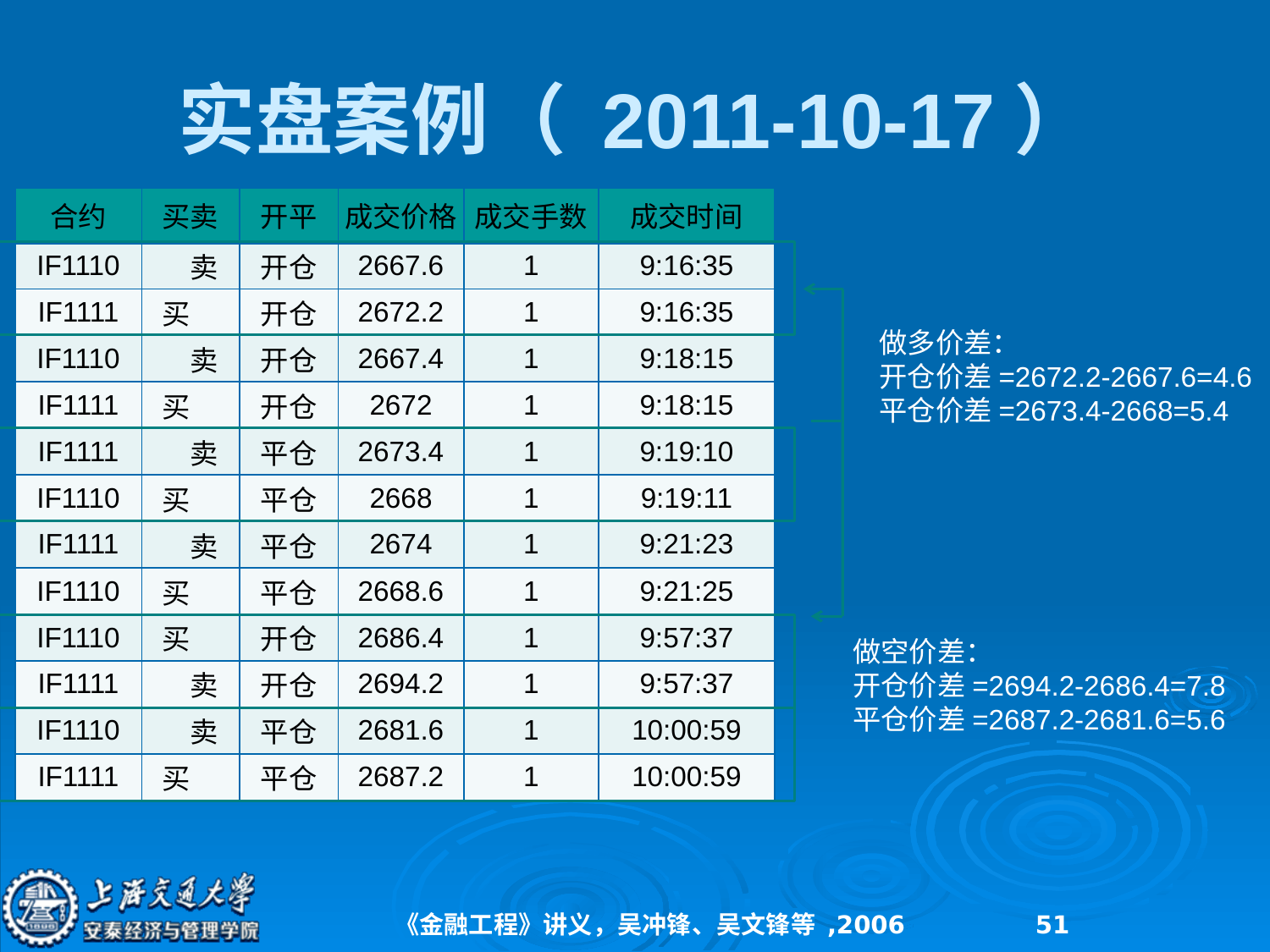

# 实盘案例（ 2011-10-17）

| 合约 | 买卖 | 开平 | 成交价格 | 成交手数 | 成交时间 |
| --- | --- | --- | --- | --- | --- |
| IF1110 | 卖 | 开仓 | 2667.6 | 1 | 9:16:35 |
| IF1111 | 买 | 开仓 | 2672.2 | 1 | 9:16:35 |
| IF1110 | 卖 | 开仓 | 2667.4 | 1 | 9:18:15 |
| IF1111 | 买 | 开仓 | 2672 | 1 | 9:18:15 |
| IF1111 | 卖 | 平仓 | 2673.4 | 1 | 9:19:10 |
| IF1110 | 买 | 平仓 | 2668 | 1 | 9:19:11 |
| IF1111 | 卖 | 平仓 | 2674 | 1 | 9:21:23 |
| IF1110 | 买 | 平仓 | 2668.6 | 1 | 9:21:25 |
| IF1110 | 买 | 开仓 | 2686.4 | 1 | 9:57:37 |
| IF1111 | 卖 | 开仓 | 2694.2 | 1 | 9:57:37 |
| IF1110 | 卖 | 平仓 | 2681.6 | 1 | 10:00:59 |
| IF1111 | 买 | 平仓 | 2687.2 | 1 | 10:00:59 |

做多价差：
开仓价差=2672.2-2667.6=4.6
平仓价差=2673.4-2668=5.4

做空价差：
开仓价差=2694.2-2686.4=7.8
平仓价差=2687.2-2681.6=5.6